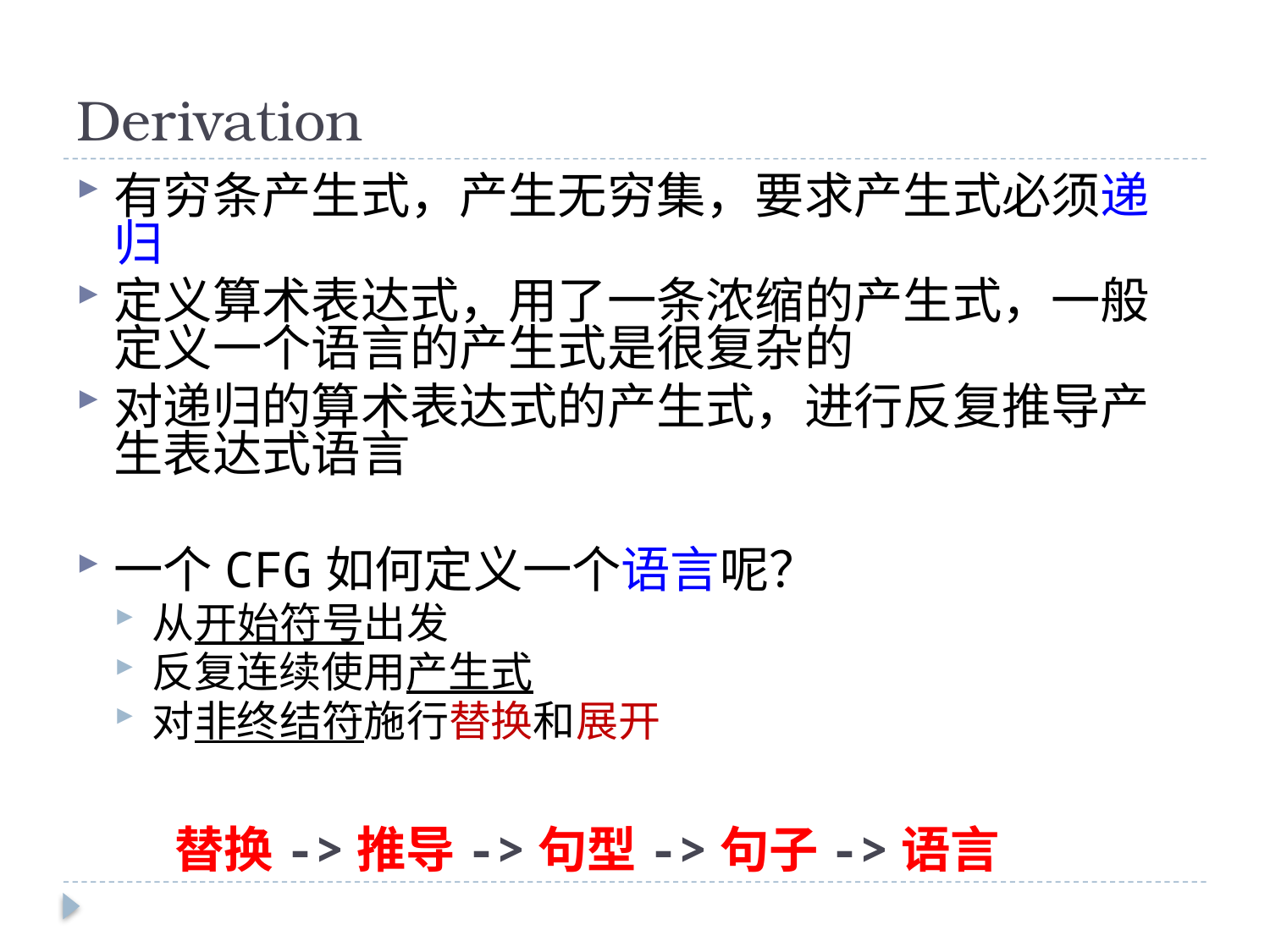

# Derivation
有穷条产生式，产生无穷集，要求产生式必须递归
定义算术表达式，用了一条浓缩的产生式，一般定义一个语言的产生式是很复杂的
对递归的算术表达式的产生式，进行反复推导产生表达式语言

一个CFG如何定义一个语言呢？
从开始符号出发
反复连续使用产生式
对非终结符施行替换和展开

	 替换->推导->句型->句子->语言

37